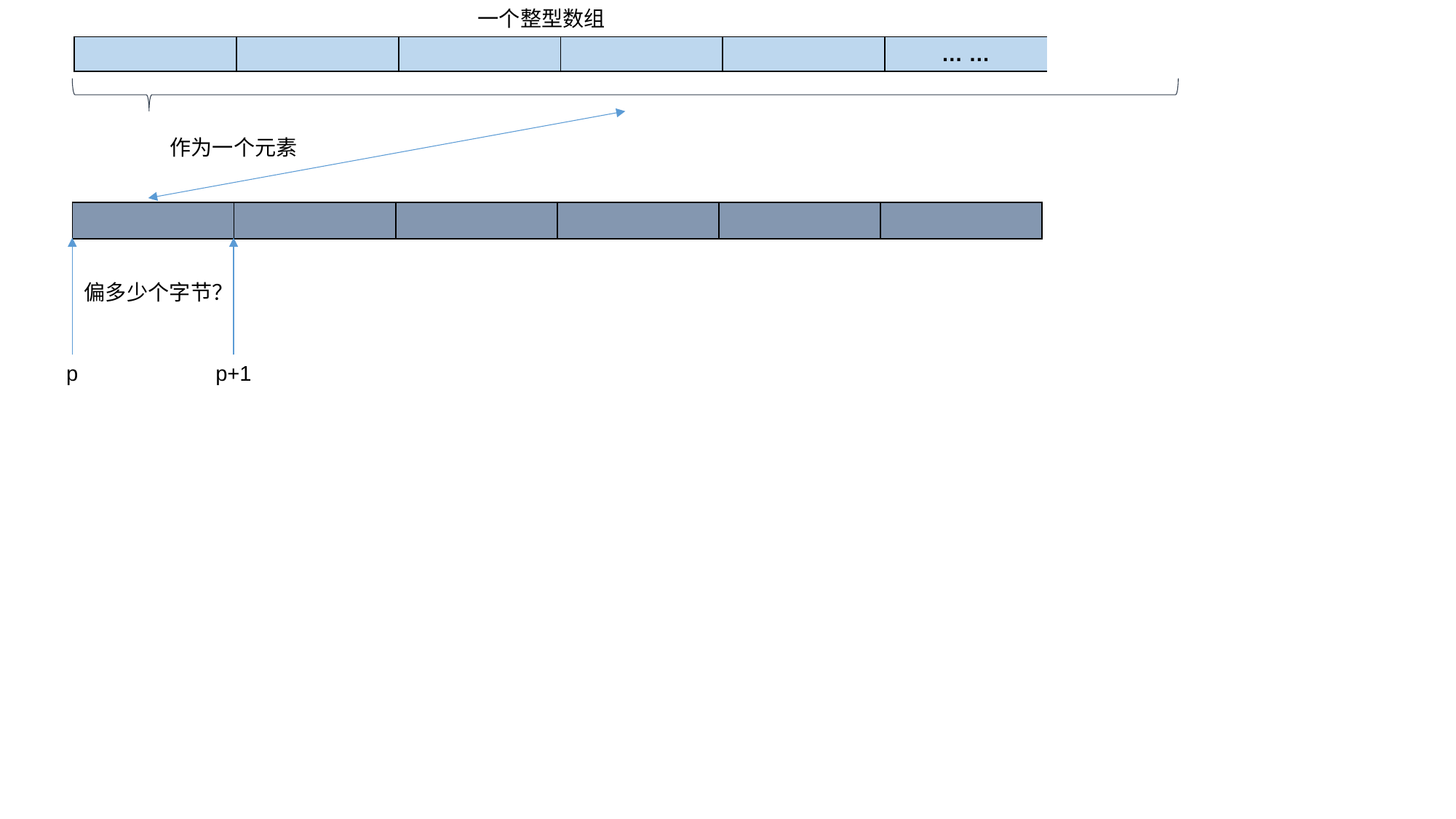

一个整型数组

|  |  |  |  |  | … … |
| --- | --- | --- | --- | --- | --- |
作为一个元素
|  |  |  |  |  |  |
| --- | --- | --- | --- | --- | --- |
偏多少个字节？
p
p+1